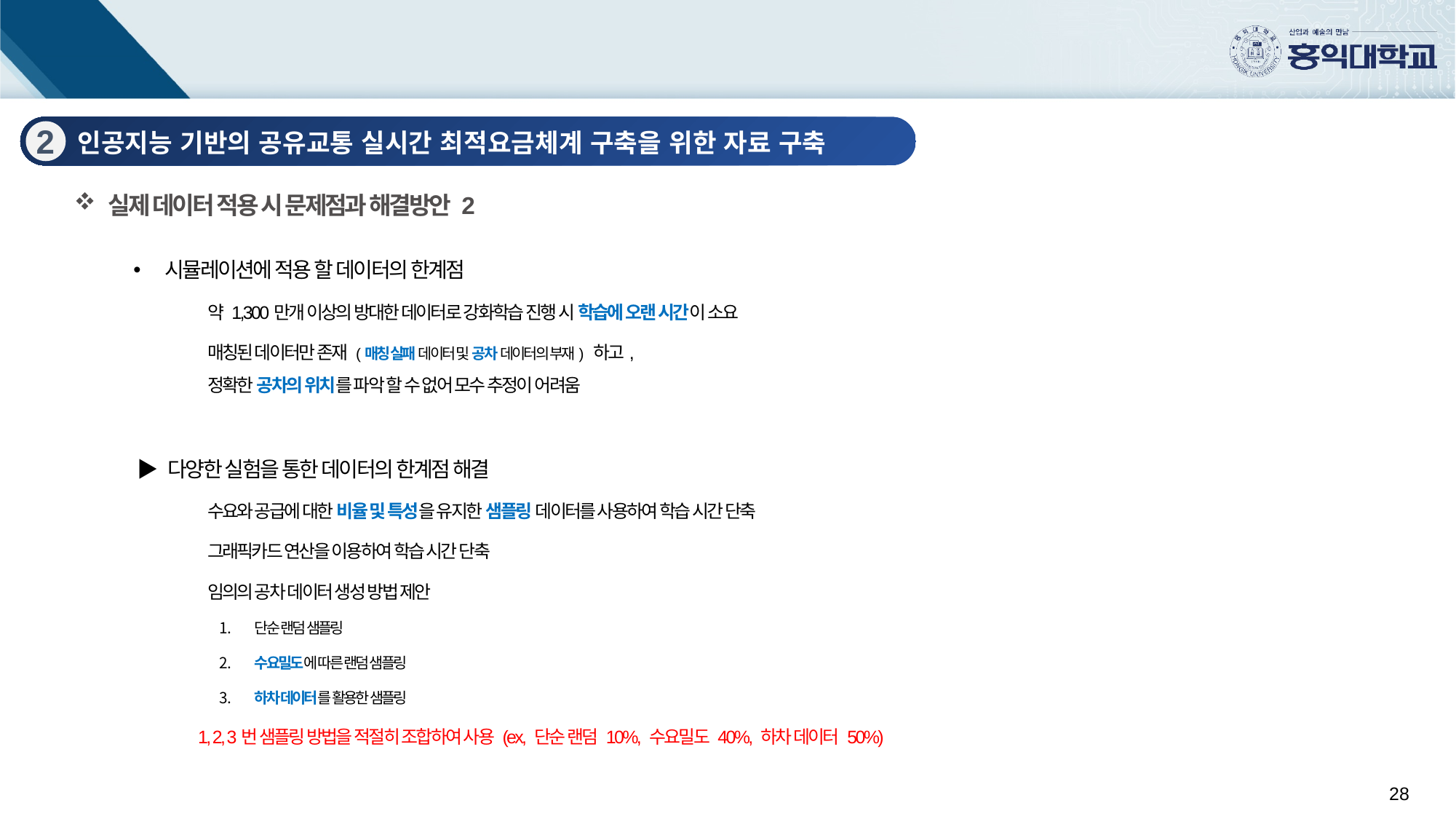

2

인공지능 기반의 공유교통 실시간 최적요금체계 구축을 위한 자료 구축
실제 데이터 적용 시 문제점과 해결방안 2
 시뮬레이션에 적용 할 데이터의 한계점
 약 1,300만개 이상의 방대한 데이터로 강화학습 진행 시 학습에 오랜 시간이 소요
 매칭된 데이터만 존재 (매칭 실패 데이터 및 공차 데이터의 부재) 하고,
 정확한 공차의 위치를 파악 할 수 없어 모수 추정이 어려움

 ▶ 다양한 실험을 통한 데이터의 한계점 해결
 수요와 공급에 대한 비율 및 특성을 유지한 샘플링 데이터를 사용하여 학습 시간 단축
 그래픽카드 연산을 이용하여 학습 시간 단축
 임의의 공차 데이터 생성 방법 제안
 단순 랜덤 샘플링
 수요밀도에 따른 랜덤 샘플링
 하차 데이터를 활용한 샘플링
1, 2, 3번 샘플링 방법을 적절히 조합하여 사용 (ex, 단순 랜덤 10%, 수요밀도 40%, 하차 데이터 50%)